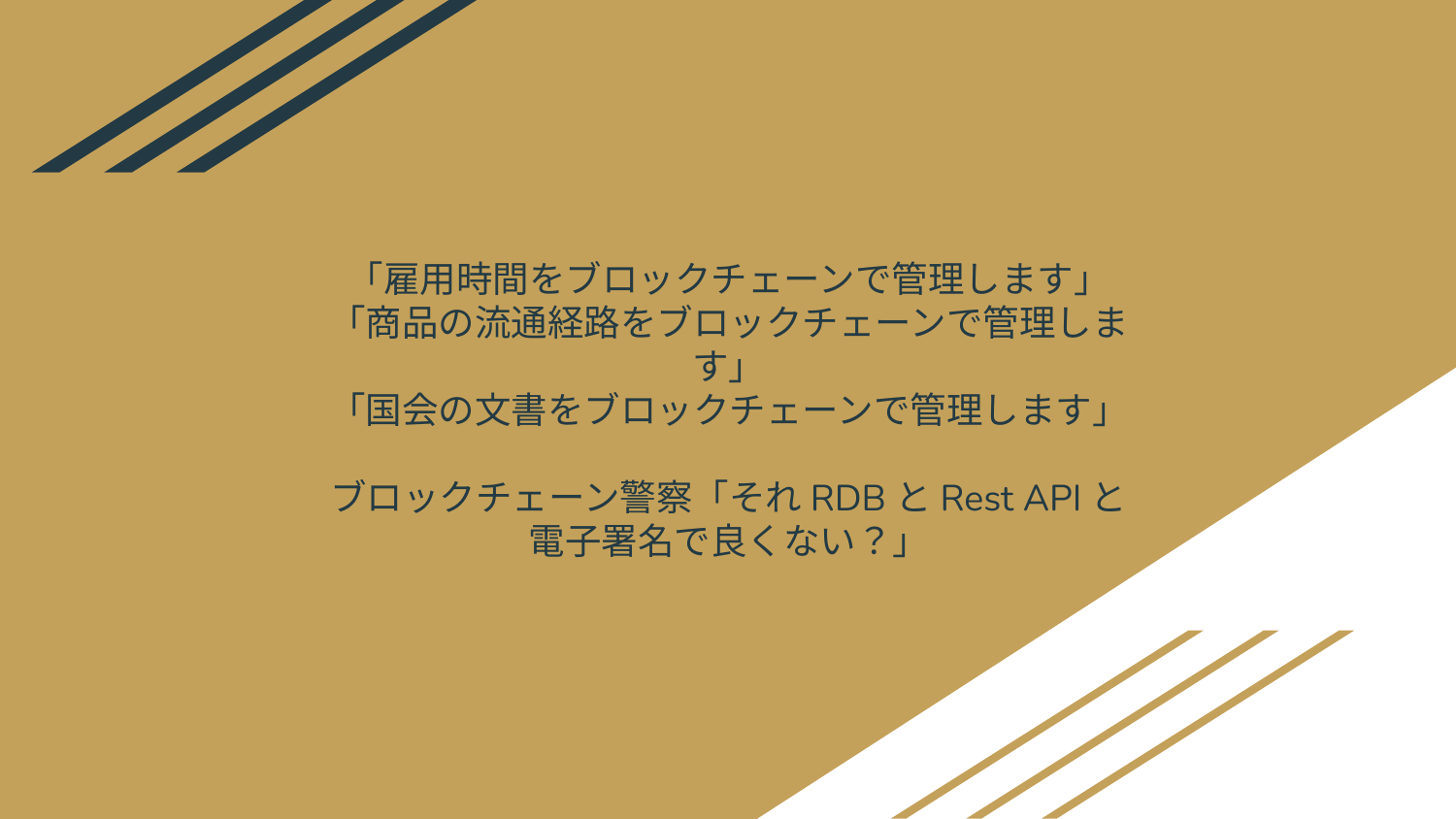

# 「雇用時間をブロックチェーンで管理します」
「商品の流通経路をブロックチェーンで管理します」
「国会の文書をブロックチェーンで管理します」

ブロックチェーン警察「それRDBとRest APIと電子署名で良くない？」